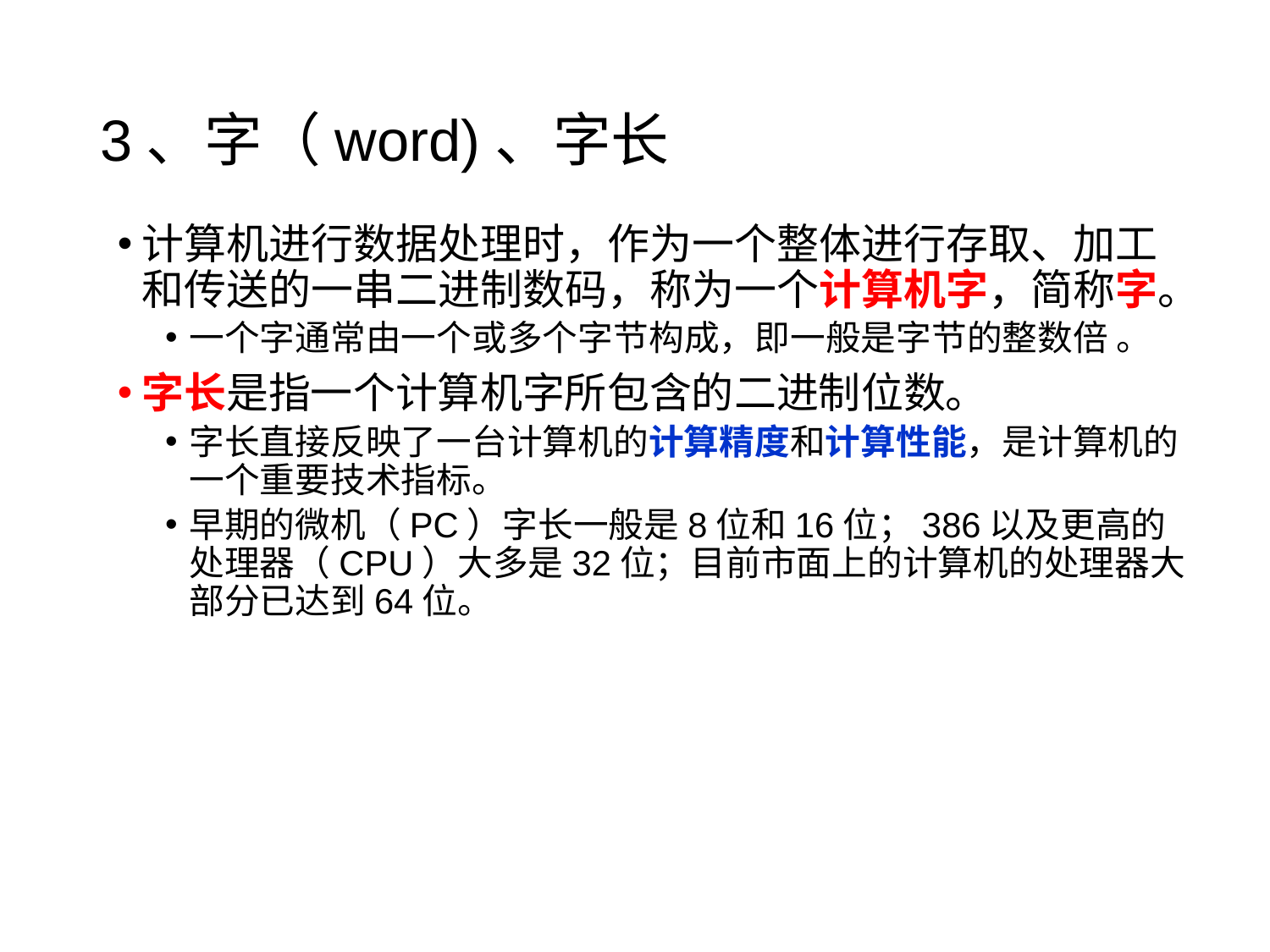

# 3、字（word)、字长
计算机进行数据处理时，作为一个整体进行存取、加工和传送的一串二进制数码，称为一个计算机字，简称字。
一个字通常由一个或多个字节构成，即一般是字节的整数倍 。
字长是指一个计算机字所包含的二进制位数。
字长直接反映了一台计算机的计算精度和计算性能，是计算机的一个重要技术指标。
早期的微机（PC）字长一般是8位和16位；386以及更高的处理器（CPU）大多是32位；目前市面上的计算机的处理器大部分已达到64位。